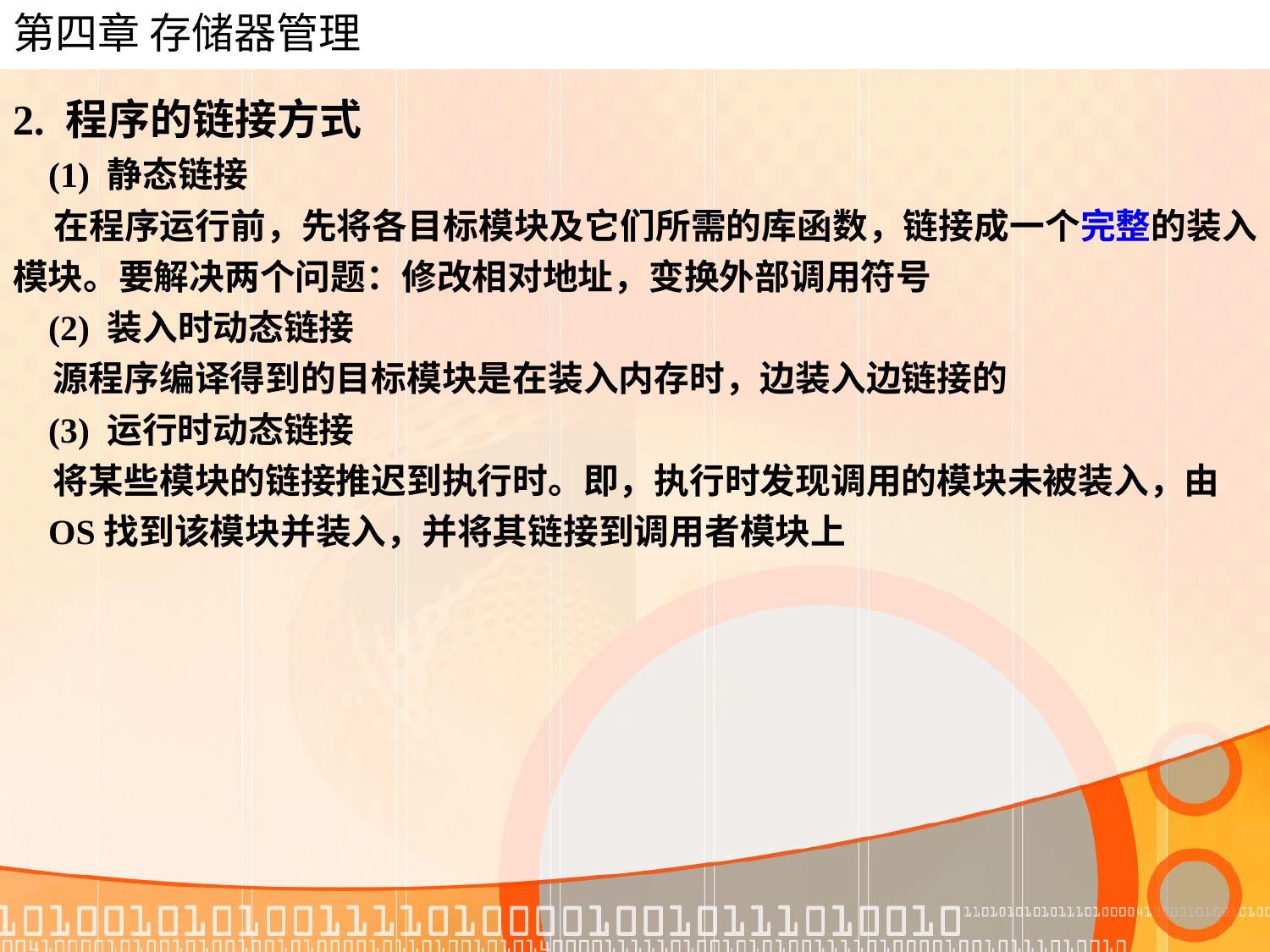

# 第四章 存储器管理
2. 程序的链接方式
    (1) 静态链接
    在程序运行前，先将各目标模块及它们所需的库函数，链接成一个完整的装入模块。要解决两个问题：修改相对地址，变换外部调用符号
    (2) 装入时动态链接
    源程序编译得到的目标模块是在装入内存时，边装入边链接的
    (3) 运行时动态链接
    将某些模块的链接推迟到执行时。即，执行时发现调用的模块未被装入，由
    OS找到该模块并装入，并将其链接到调用者模块上